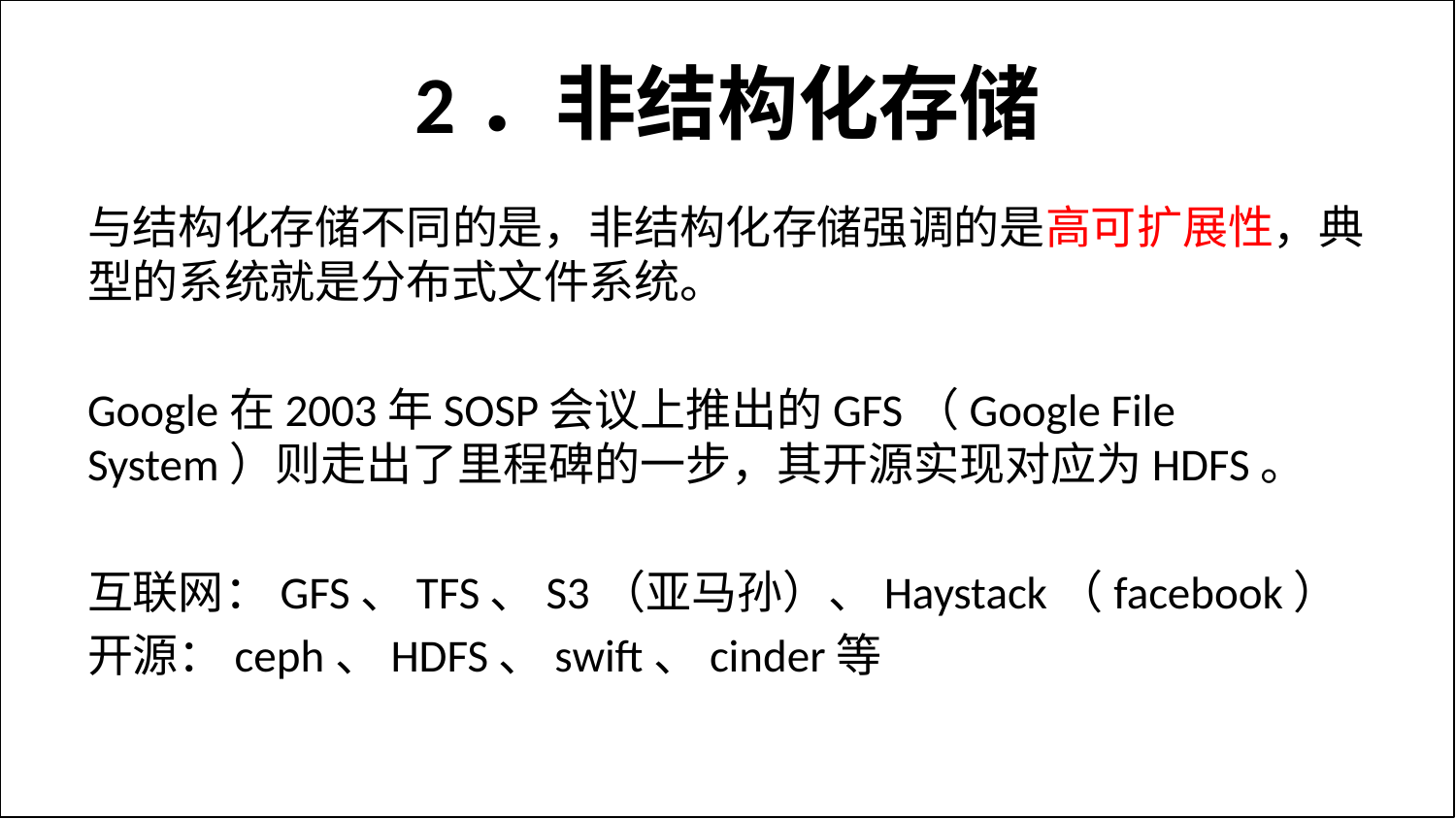

# 2．非结构化存储
与结构化存储不同的是，非结构化存储强调的是高可扩展性，典型的系统就是分布式文件系统。

Google在2003年SOSP会议上推出的GFS（Google File System）则走出了里程碑的一步，其开源实现对应为HDFS。

互联网：GFS、TFS、S3（亚马孙）、Haystack（facebook）
开源：ceph、HDFS、swift、cinder等